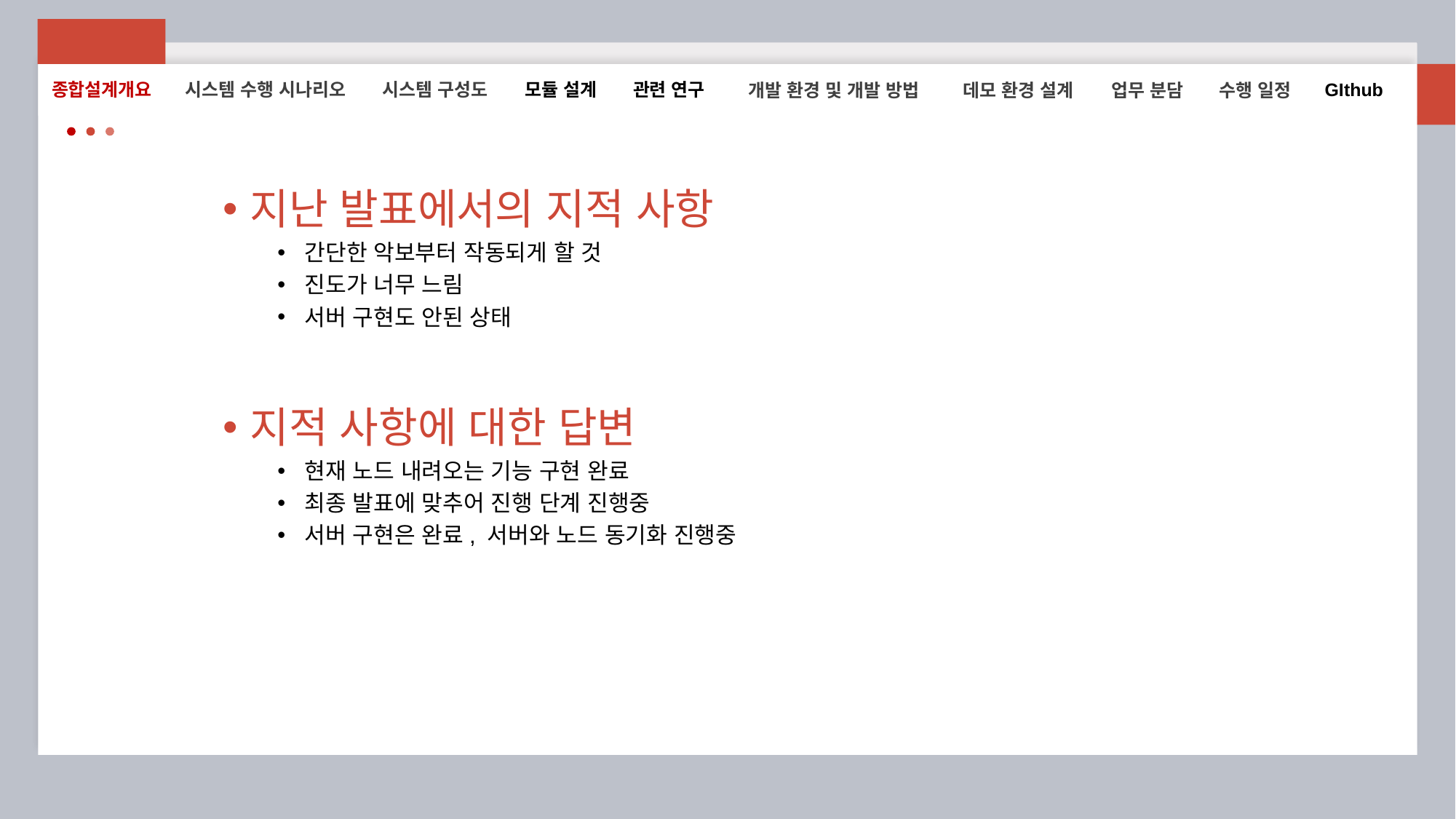

시스템 수행 시나리오
시스템 구성도
모듈 설계
관련 연구
GIthub
종합설계개요
개발 환경 및 개발 방법
데모 환경 설계
업무 분담
수행 일정

지난 발표에서의 지적 사항
간단한 악보부터 작동되게 할 것
진도가 너무 느림
서버 구현도 안된 상태

지적 사항에 대한 답변
현재 노드 내려오는 기능 구현 완료
최종 발표에 맞추어 진행 단계 진행중
서버 구현은 완료, 서버와 노드 동기화 진행중